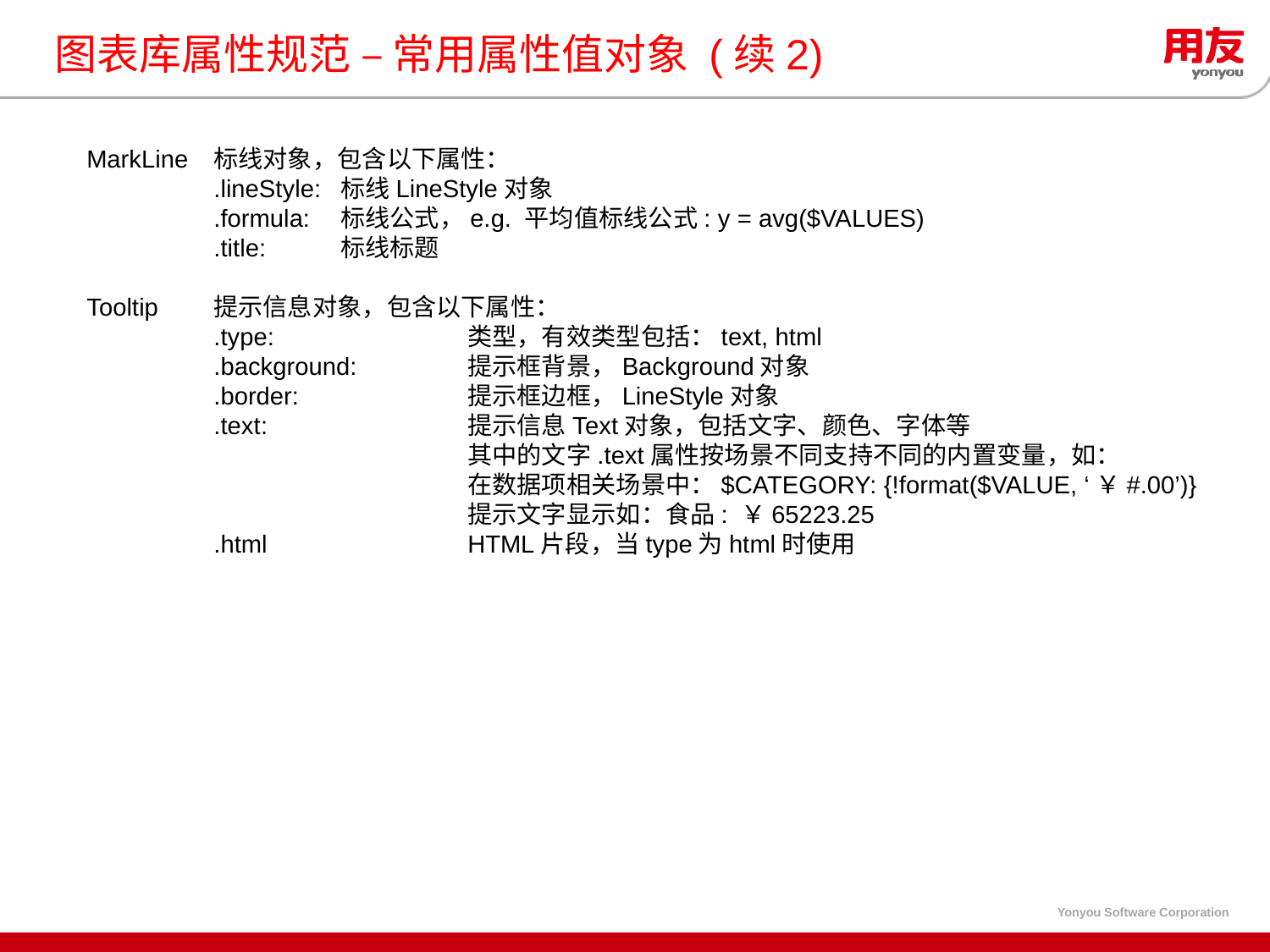

# 图表库属性规范 – 常用属性值对象 (续2)
MarkLine	标线对象，包含以下属性：
	.lineStyle:	标线LineStyle对象
	.formula:	标线公式，e.g. 平均值标线公式: y = avg($VALUES)
	.title:	标线标题

Tooltip	提示信息对象，包含以下属性：
	.type:		类型，有效类型包括：text, html
	.background:	提示框背景，Background对象
    	.border:		提示框边框，LineStyle对象
	.text:		提示信息Text对象，包括文字、颜色、字体等
			其中的文字.text属性按场景不同支持不同的内置变量，如：
			在数据项相关场景中：$CATEGORY: {!format($VALUE, ‘￥#.00’)}
			提示文字显示如：食品: ￥65223.25
	.html		HTML片段，当type为html时使用